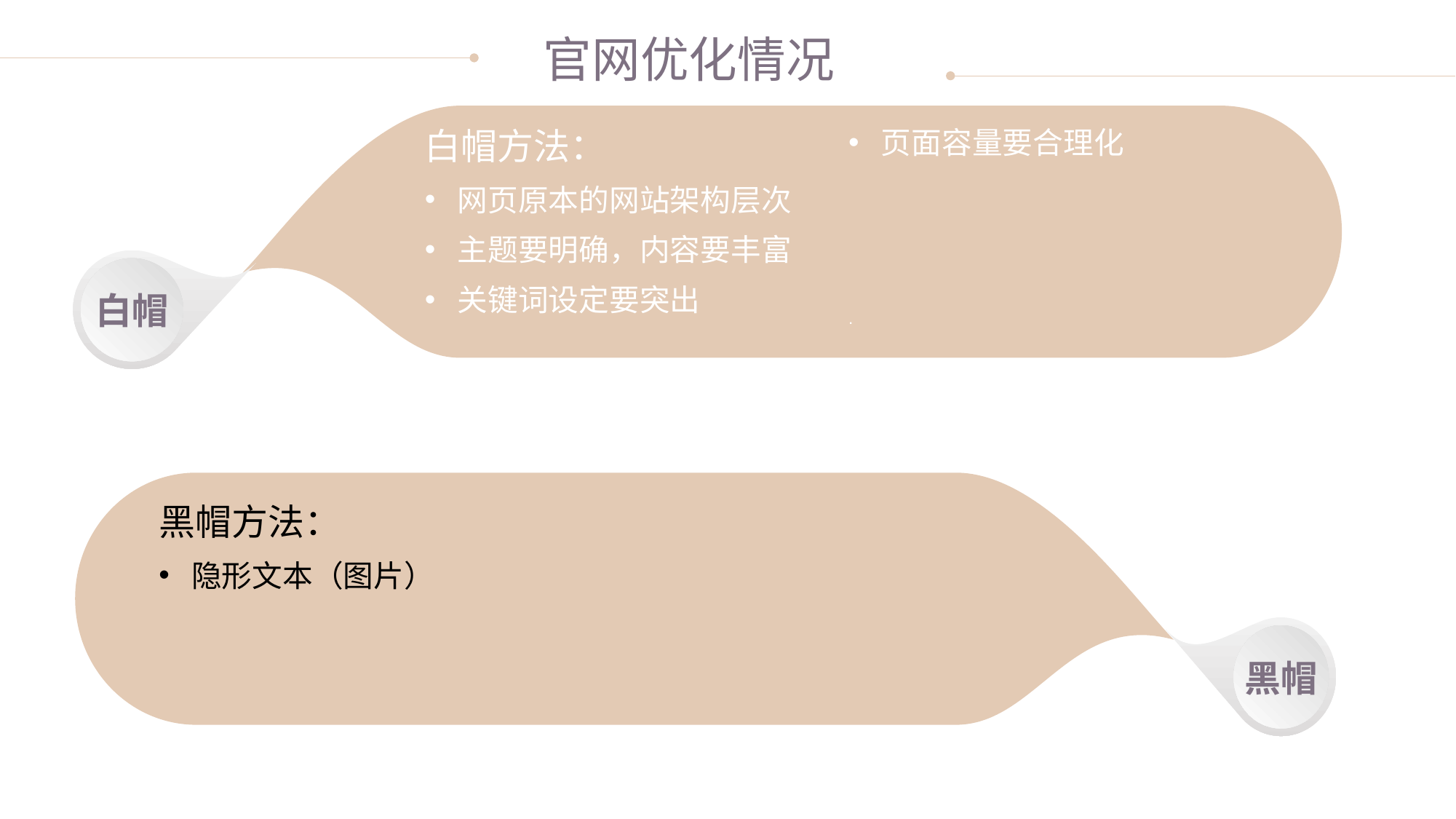

官网优化情况

白帽方法：
网页原本的网站架构层次
主题要明确，内容要丰富
关键词设定要突出

.
页面容量要合理化

.

白帽

黑帽方法：
隐形文本（图片）

黑帽